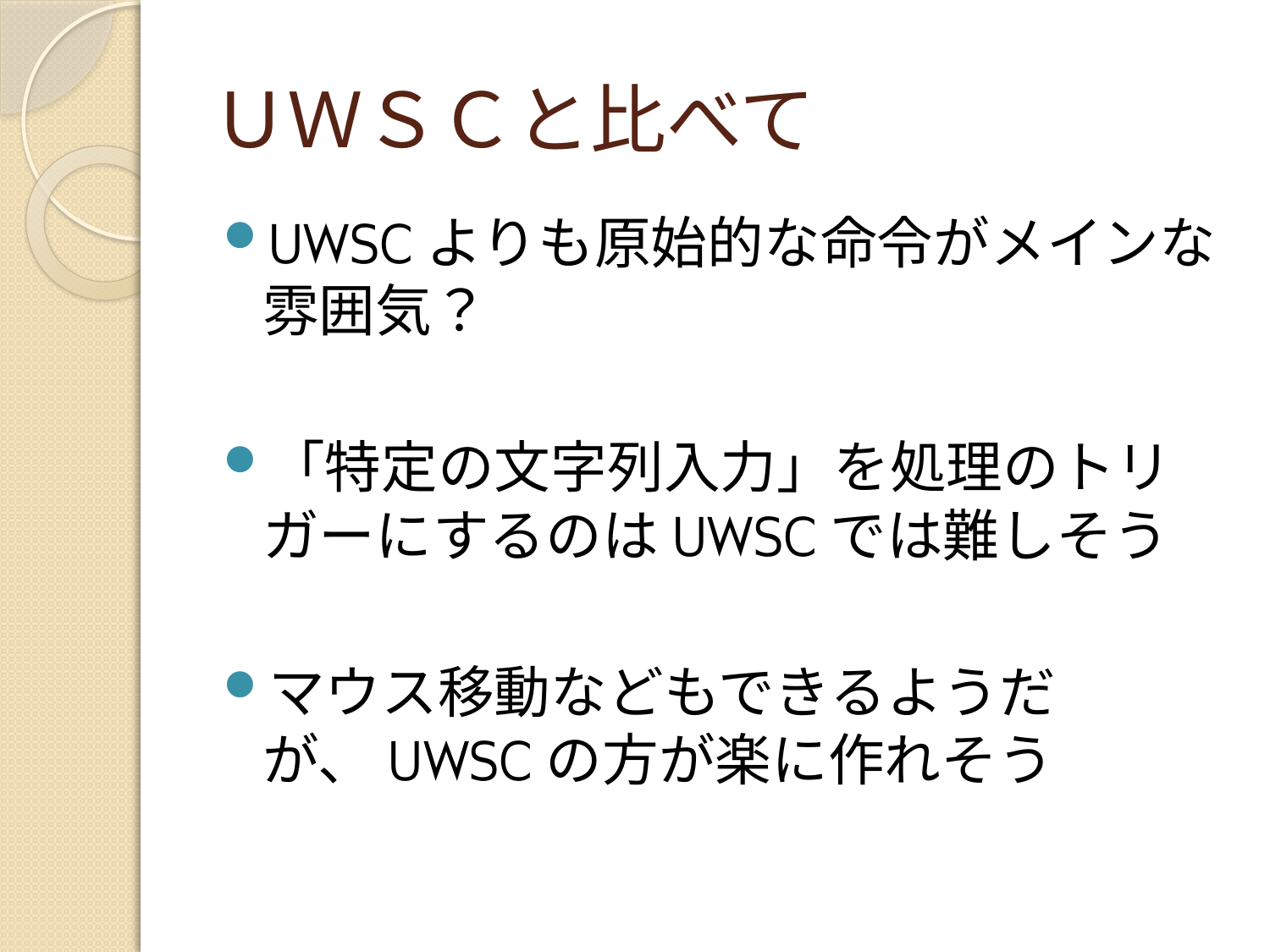

# ＵＷＳＣと比べて
UWSCよりも原始的な命令がメインな雰囲気？

「特定の文字列入力」を処理のトリガーにするのはUWSCでは難しそう

マウス移動などもできるようだが、UWSCの方が楽に作れそう